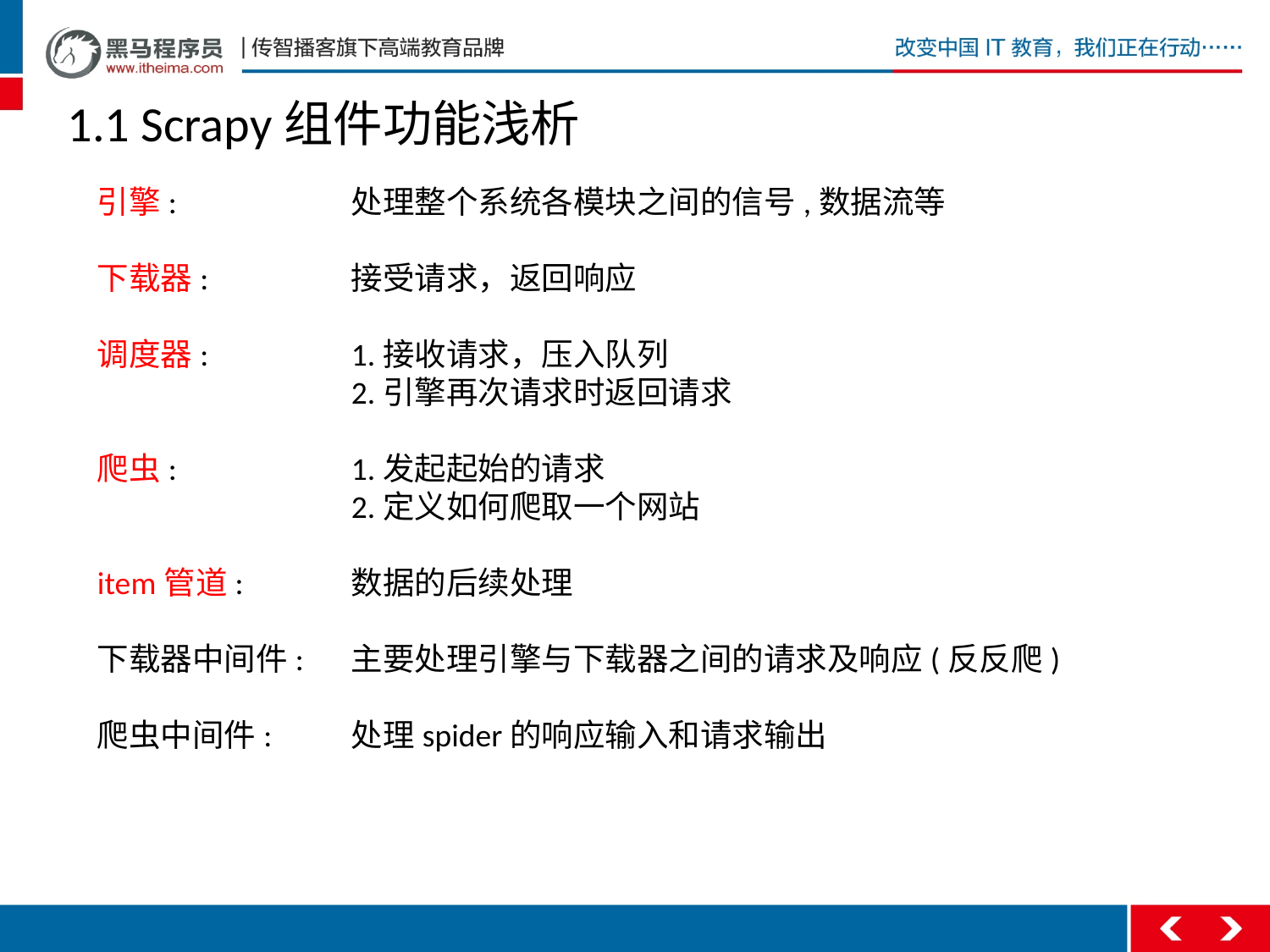

1.1 Scrapy组件功能浅析
引擎:		处理整个系统各模块之间的信号,数据流等

下载器:		接受请求，返回响应

调度器:		1.接收请求，压入队列
		2.引擎再次请求时返回请求

爬虫:		1.发起起始的请求
		2.定义如何爬取一个网站

item管道:	数据的后续处理

下载器中间件:	主要处理引擎与下载器之间的请求及响应(反反爬)

爬虫中间件:	处理spider的响应输入和请求输出